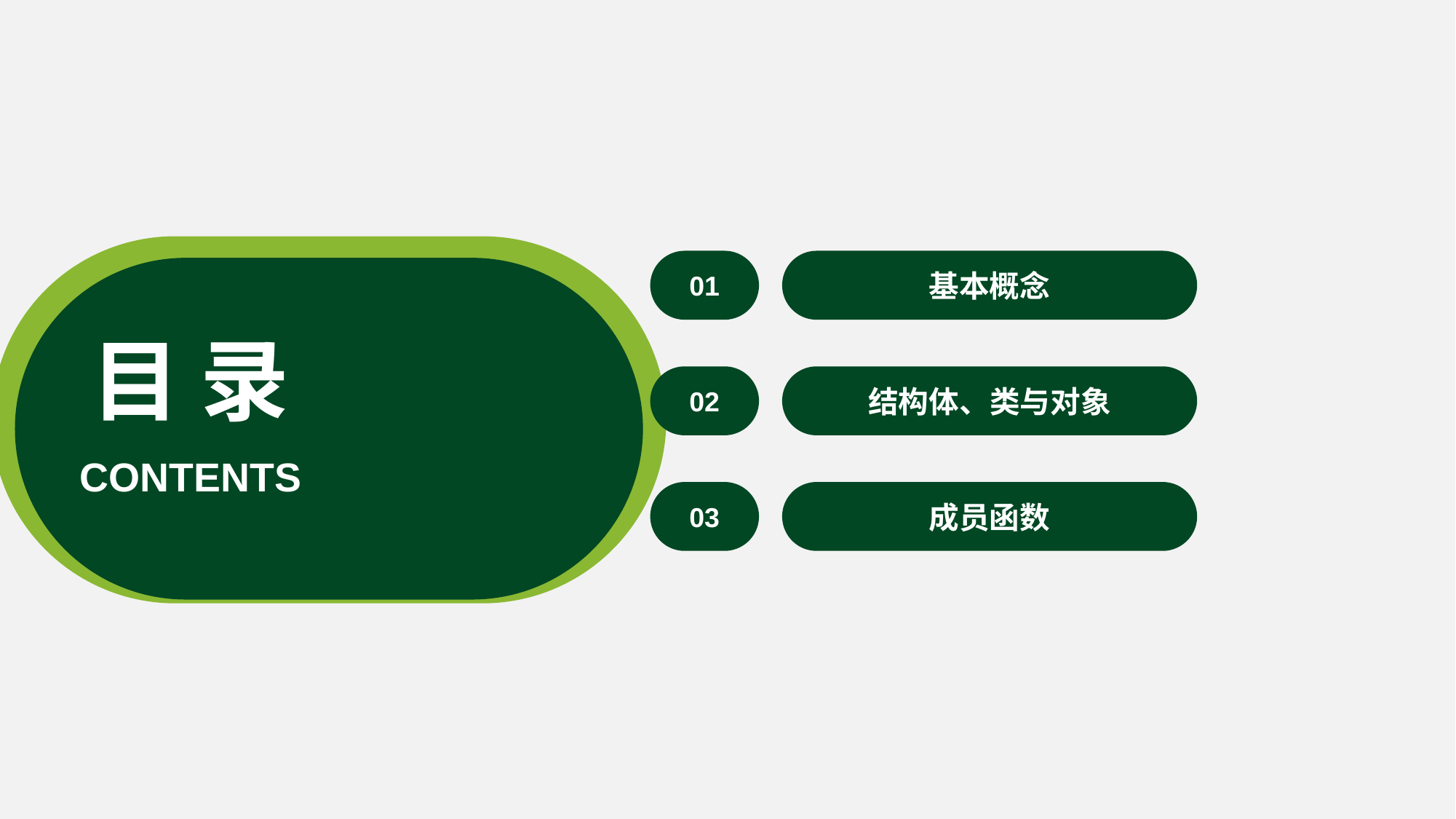

01
基本概念

目 录
02
结构体、类与对象
CONTENTS
03
成员函数